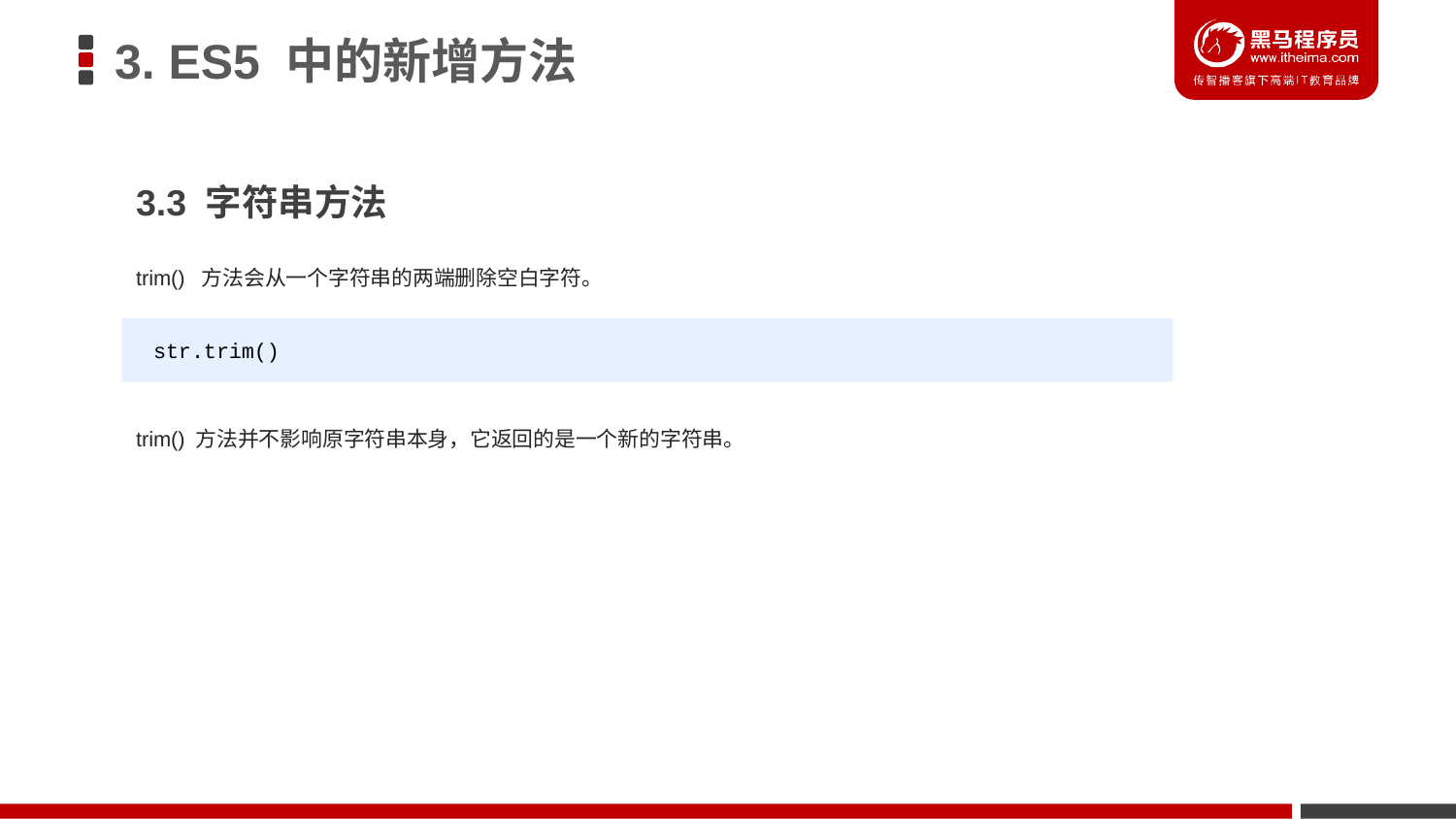

# 3. ES5 中的新增方法
3.3 字符串方法
trim()  方法会从一个字符串的两端删除空白字符。
str.trim()
trim() 方法并不影响原字符串本身，它返回的是一个新的字符串。